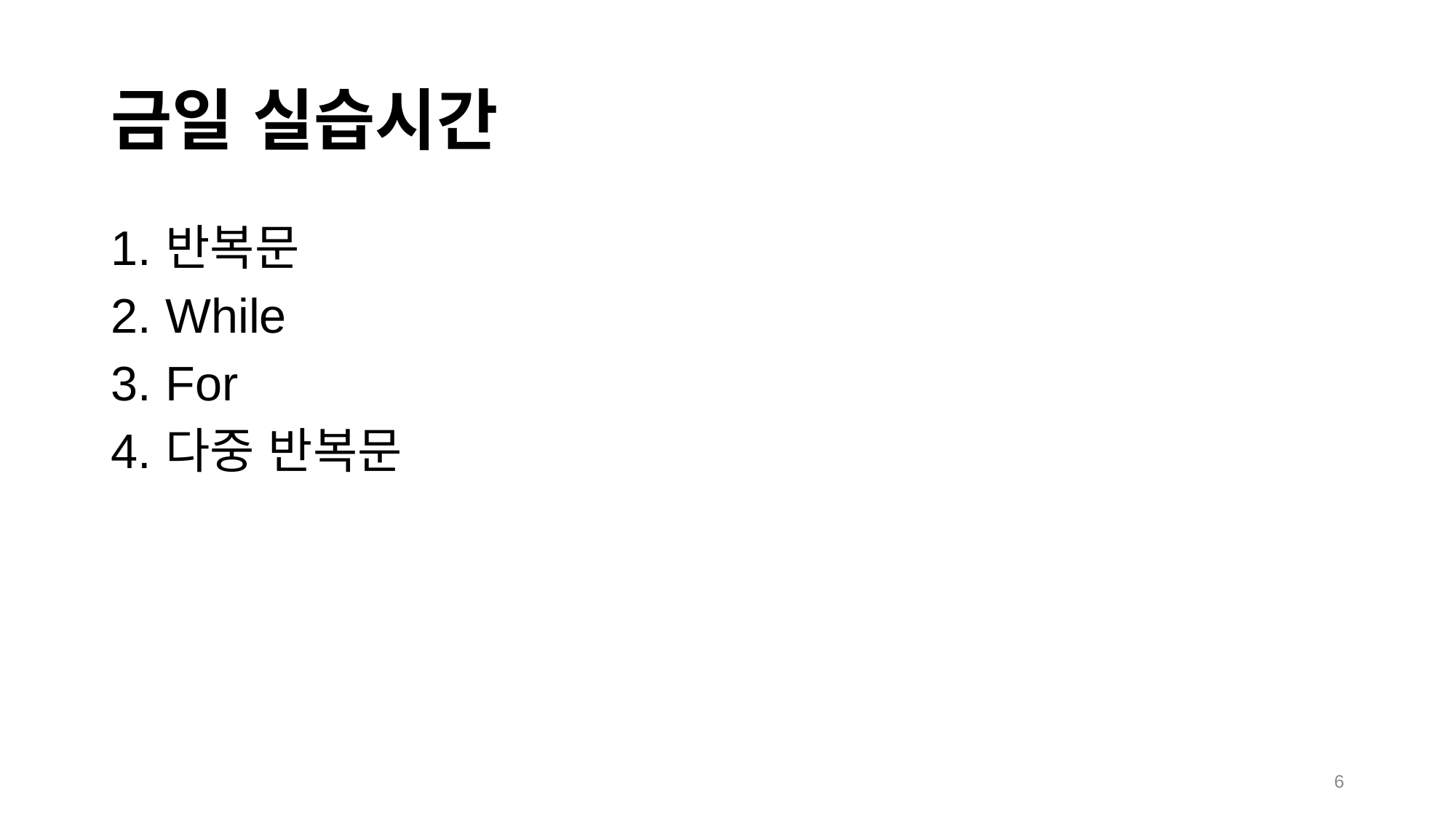

# 금일 실습시간
반복문
While
For
다중 반복문

6